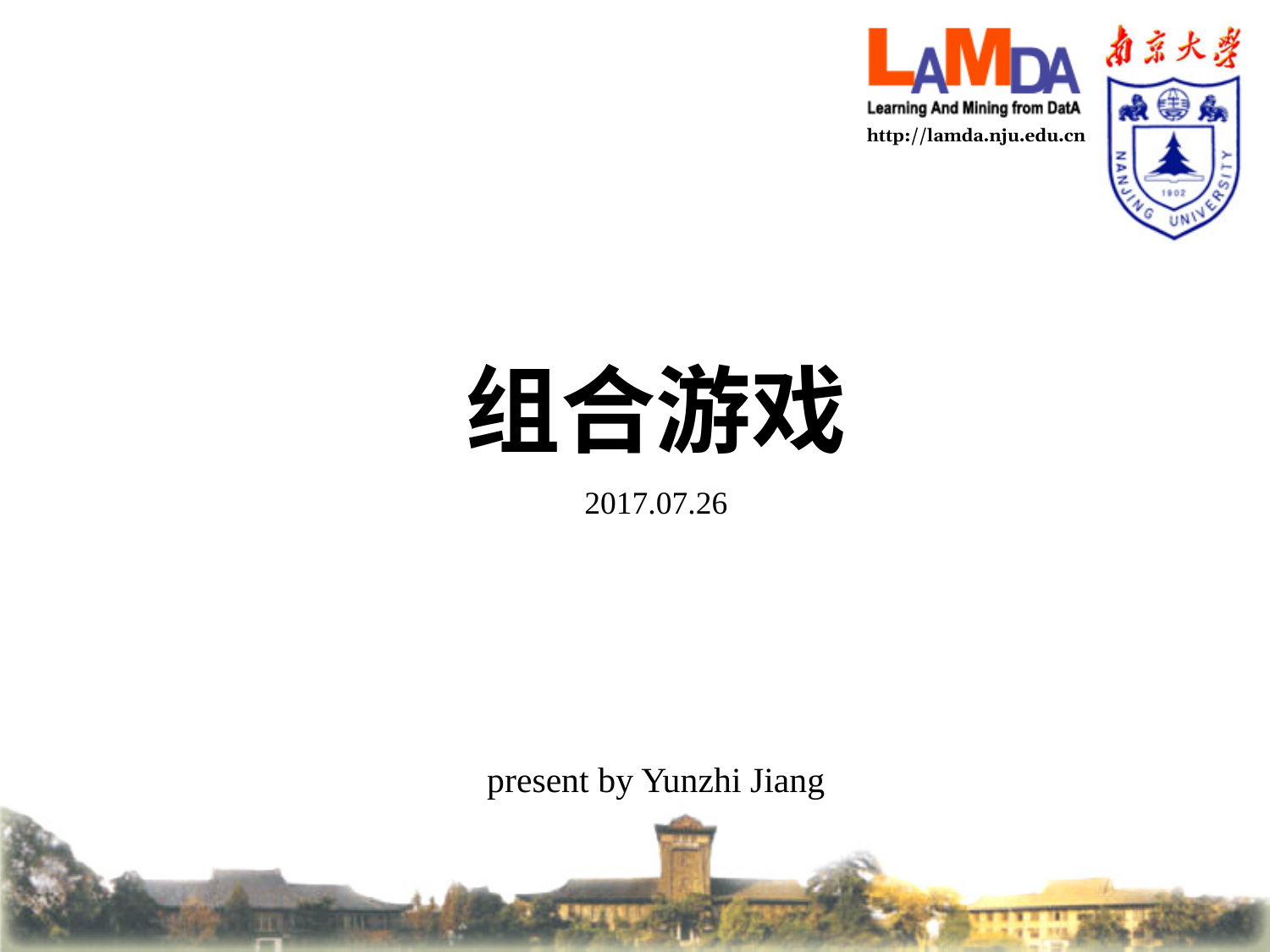

# 组合游戏
2017.07.26
present by Yunzhi Jiang